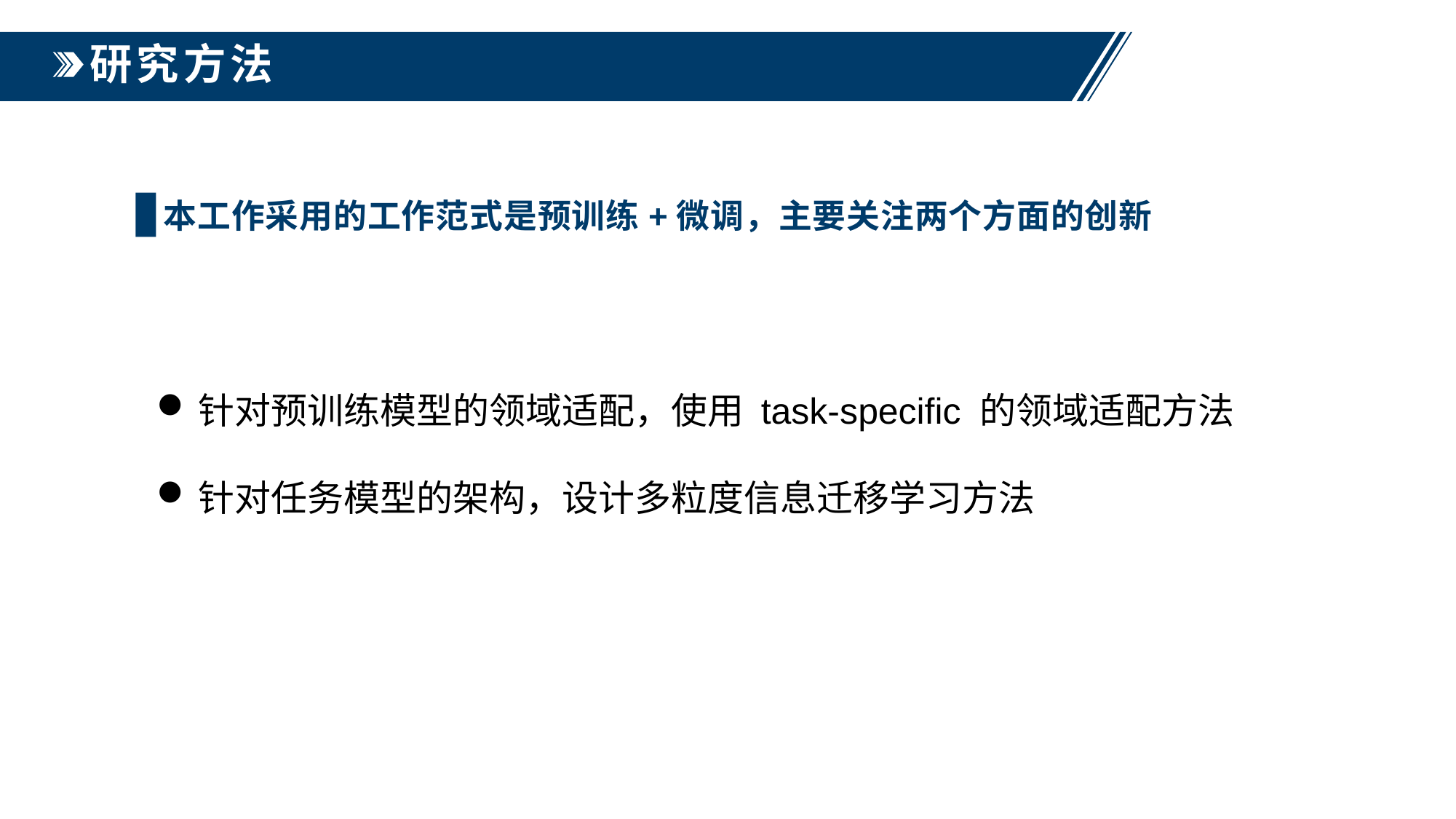

研究方法
本工作采用的工作范式是预训练+微调，主要关注两个方面的创新

针对预训练模型的领域适配，使用 task-specific 的领域适配方法
针对任务模型的架构，设计多粒度信息迁移学习方法